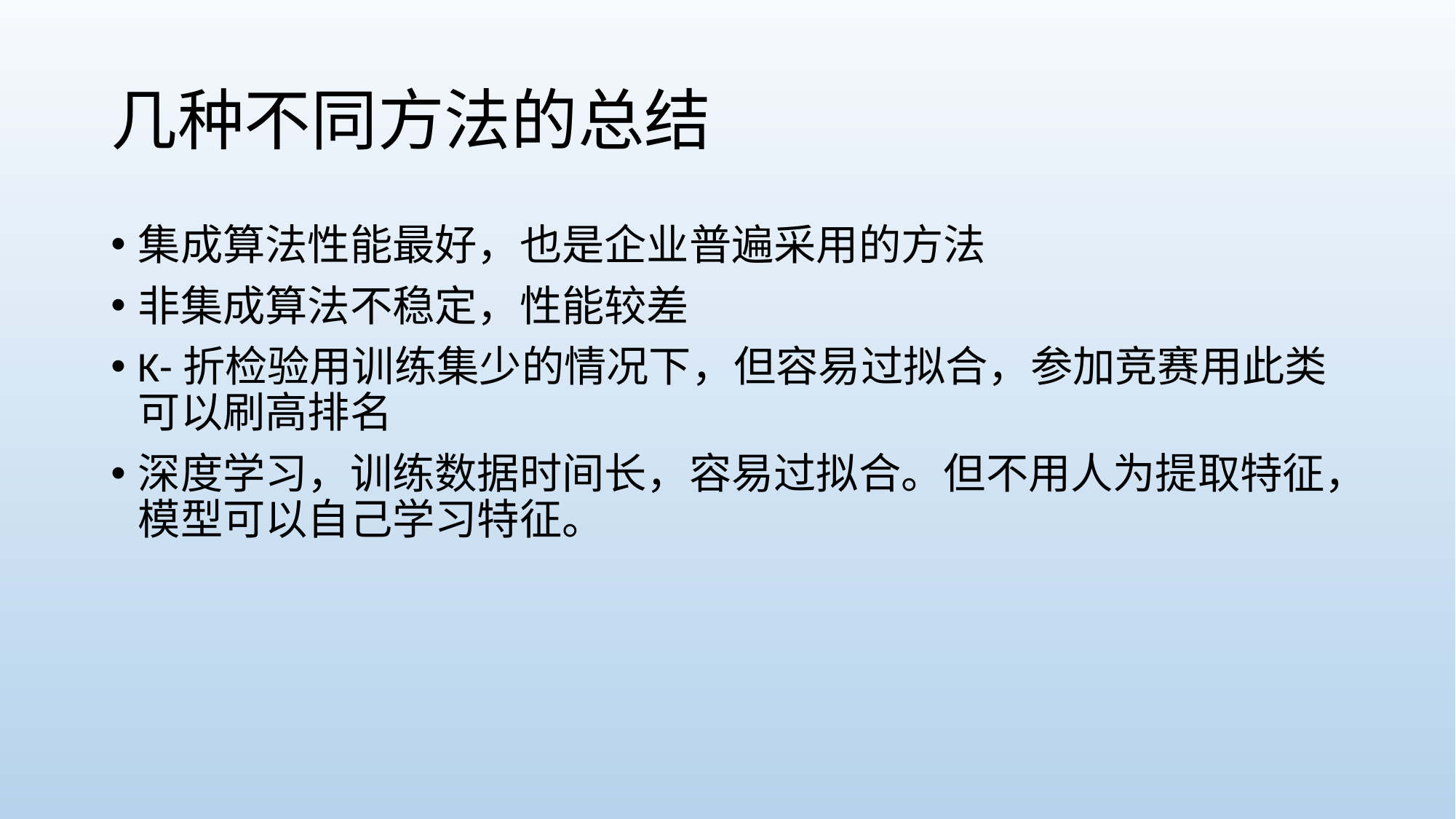

# 几种不同方法的总结
集成算法性能最好，也是企业普遍采用的方法
非集成算法不稳定，性能较差
K-折检验用训练集少的情况下，但容易过拟合，参加竞赛用此类可以刷高排名
深度学习，训练数据时间长，容易过拟合。但不用人为提取特征，模型可以自己学习特征。